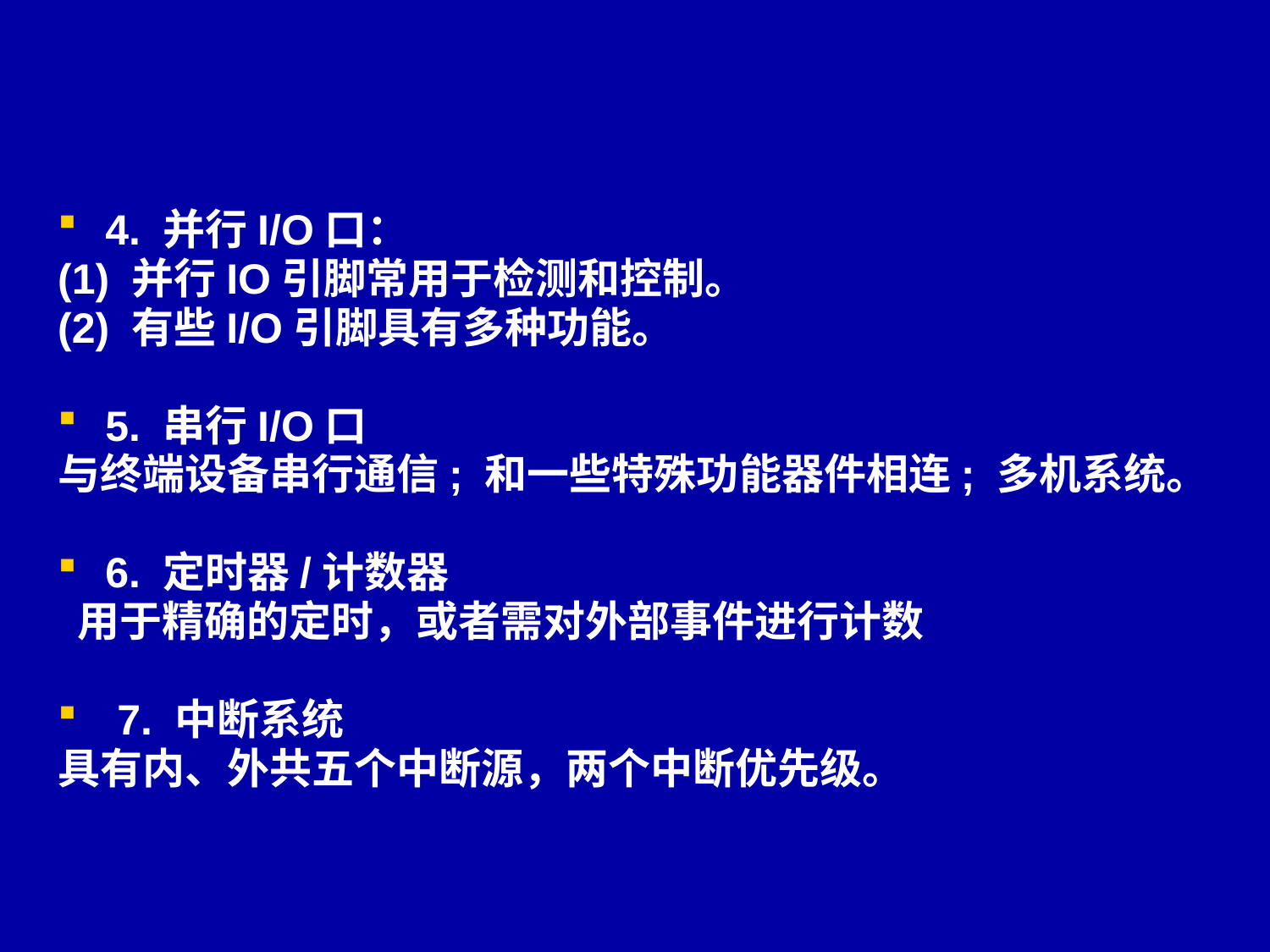

#
4. 并行I/O口：
(1) 并行IO引脚常用于检测和控制。
(2) 有些I/O引脚具有多种功能。

5. 串行I/O口
与终端设备串行通信; 和一些特殊功能器件相连; 多机系统。

6. 定时器/计数器
 用于精确的定时，或者需对外部事件进行计数

 7. 中断系统
具有内、外共五个中断源，两个中断优先级。